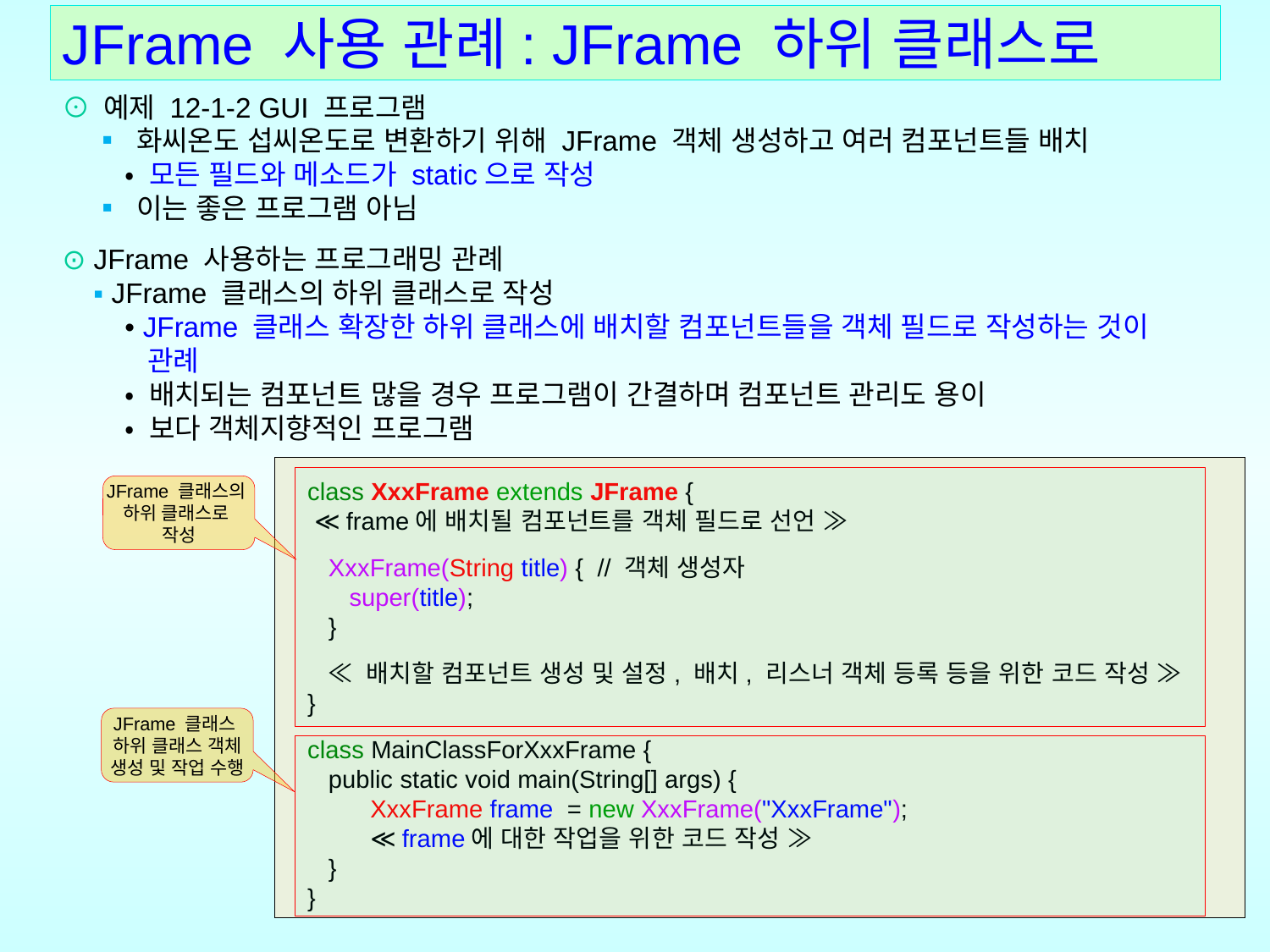

# JFrame 사용 관례: JFrame 하위 클래스로
⊙ 예제 12-1-2 GUI 프로그램
    ▪ 화씨온도 섭씨온도로 변환하기 위해 JFrame 객체 생성하고 여러 컴포넌트들 배치
        • 모든 필드와 메소드가 static으로 작성
    ▪ 이는 좋은 프로그램 아님

⊙ JFrame 사용하는 프로그래밍 관례
    ▪ JFrame 클래스의 하위 클래스로 작성
        • JFrame 클래스 확장한 하위 클래스에 배치할 컴포넌트들을 객체 필드로 작성하는 것이
          관례
        • 배치되는 컴포넌트 많을 경우 프로그램이 간결하며 컴포넌트 관리도 용이
        • 보다 객체지향적인 프로그램

class XxxFrame extends JFrame {
 ≪ frame에 배치될 컴포넌트를 객체 필드로 선언 ≫

   XxxFrame(String title) {  // 객체 생성자
      super(title);
   }

   ≪ 배치할 컴포넌트 생성 및 설정, 배치, 리스너 객체 등록 등을 위한 코드 작성 ≫
}

class MainClassForXxxFrame {
   public static void main(String[] args) {
         XxxFrame frame  = new XxxFrame("XxxFrame");
         ≪ frame에 대한 작업을 위한 코드 작성 ≫
   }
}

JFrame 클래스의  하위 클래스로
작성

JFrame 클래스  하위 클래스 객체 생성 및 작업 수행